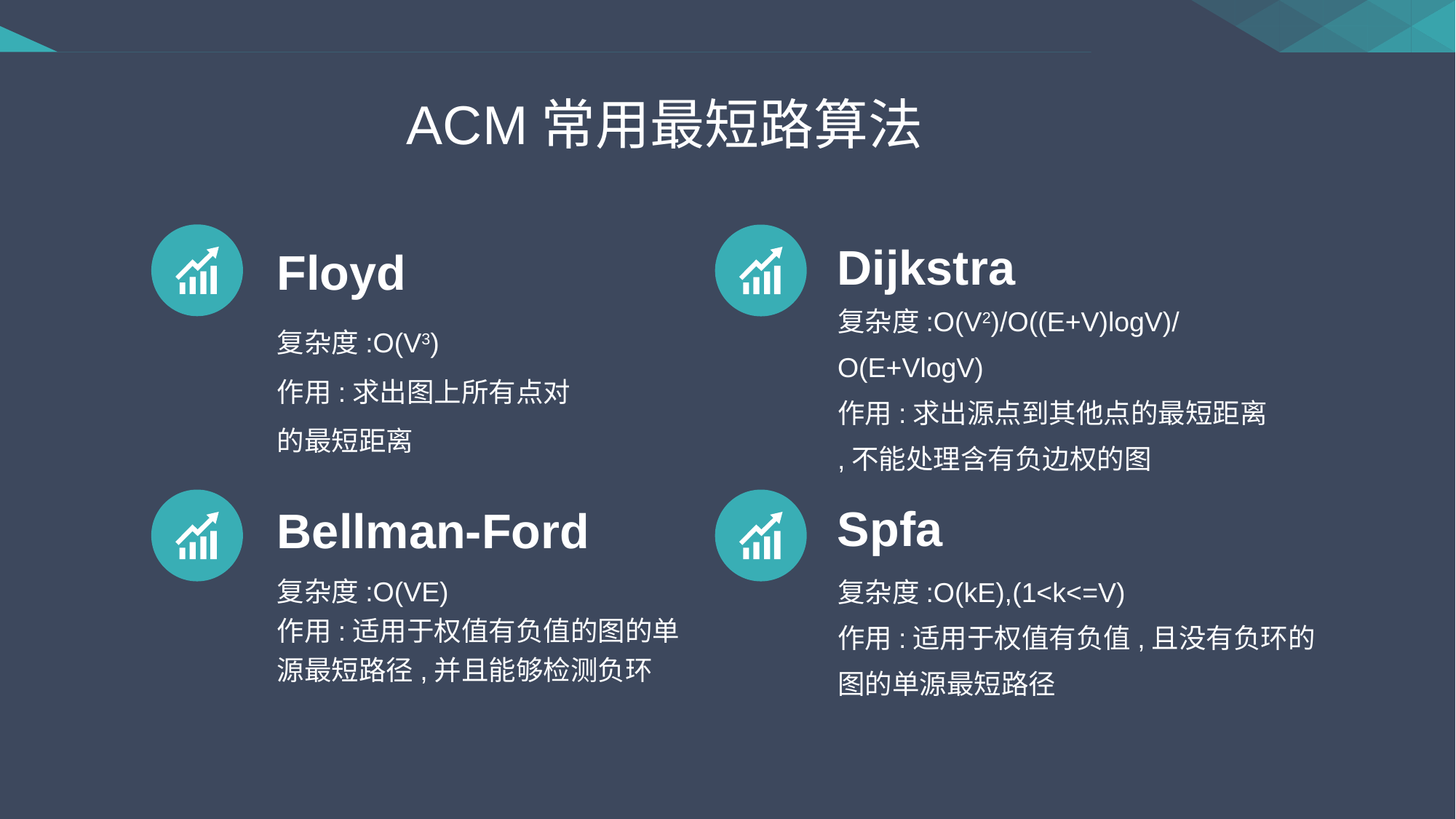

ACM常用最短路算法

Dijkstra
Floyd

复杂度:O(V3)
作用:求出图上所有点对的最短距离
复杂度:O(V2)/O((E+V)logV)/O(E+VlogV)
作用:求出源点到其他点的最短距离
,不能处理含有负边权的图

Spfa
Bellman-Ford

复杂度:O(VE)
作用:适用于权值有负值的图的单源最短路径,并且能够检测负环
复杂度:O(kE),(1<k<=V)
作用:适用于权值有负值,且没有负环的图的单源最短路径